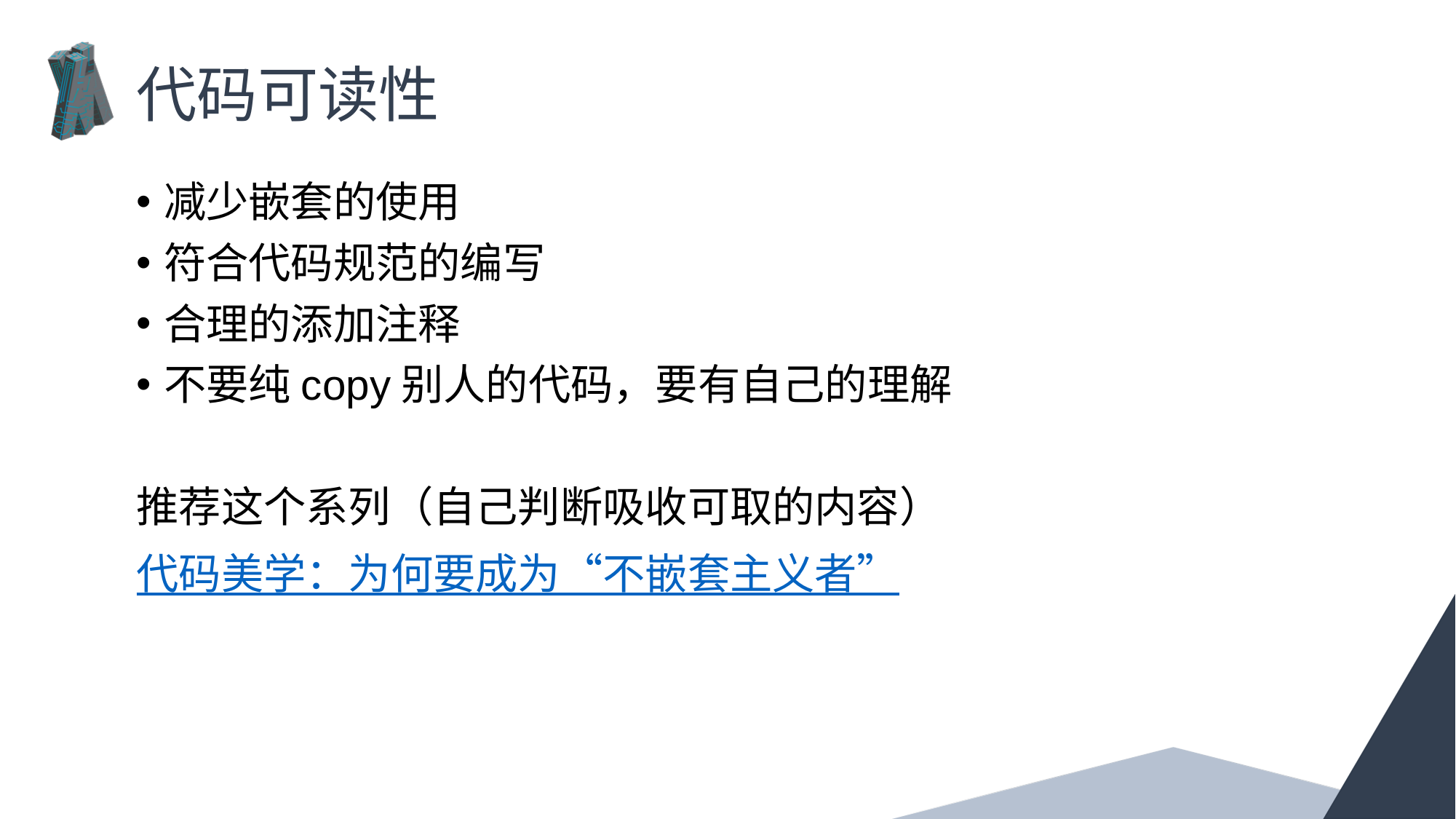

代码可读性
减少嵌套的使用
符合代码规范的编写
合理的添加注释
不要纯copy别人的代码，要有自己的理解

推荐这个系列（自己判断吸收可取的内容）
代码美学：为何要成为“不嵌套主义者”